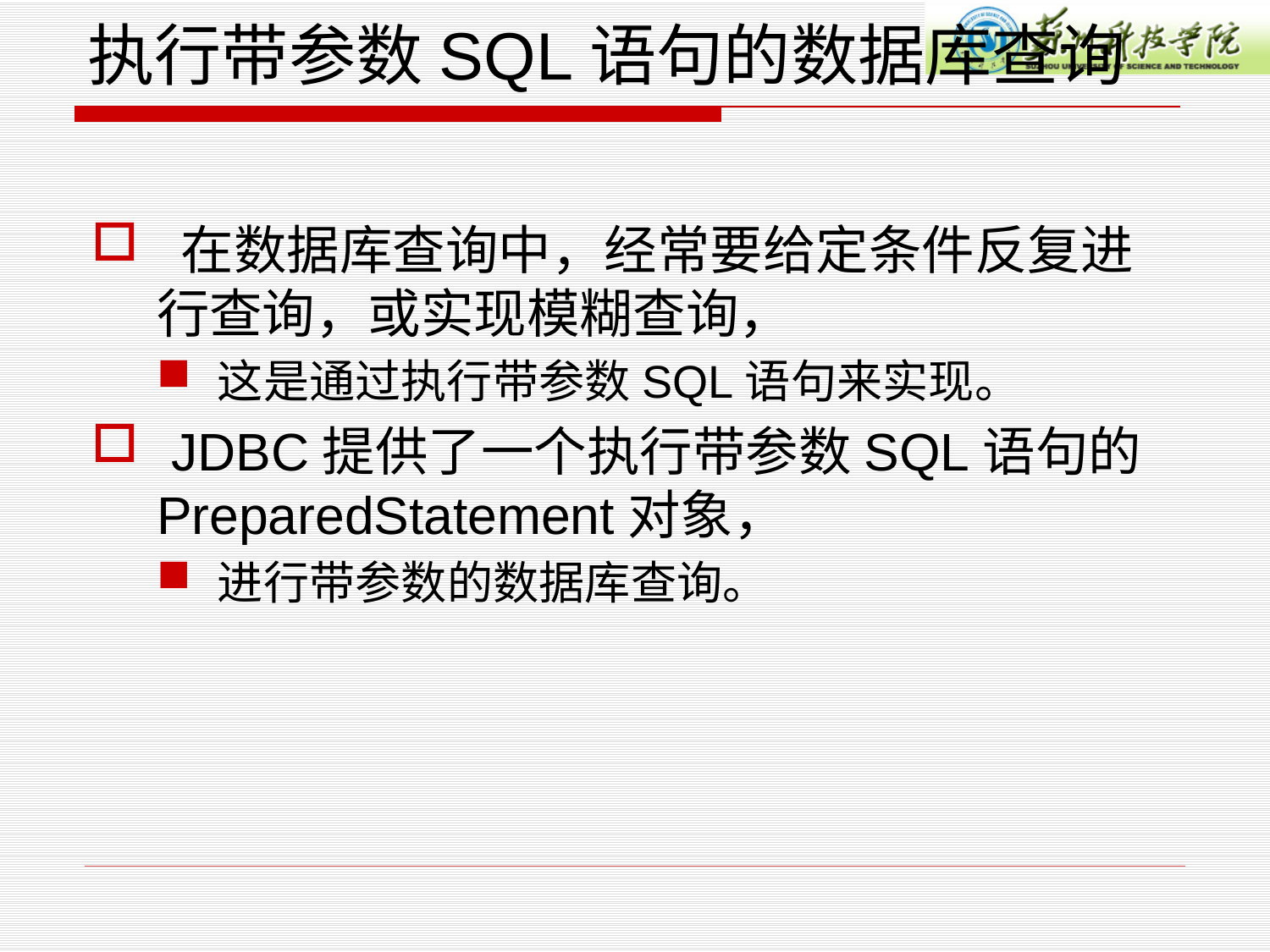

# 执行带参数SQL语句的数据库查询

 在数据库查询中，经常要给定条件反复进行查询，或实现模糊查询，
这是通过执行带参数SQL语句来实现。
 JDBC提供了一个执行带参数SQL语句的PreparedStatement对象，
进行带参数的数据库查询。